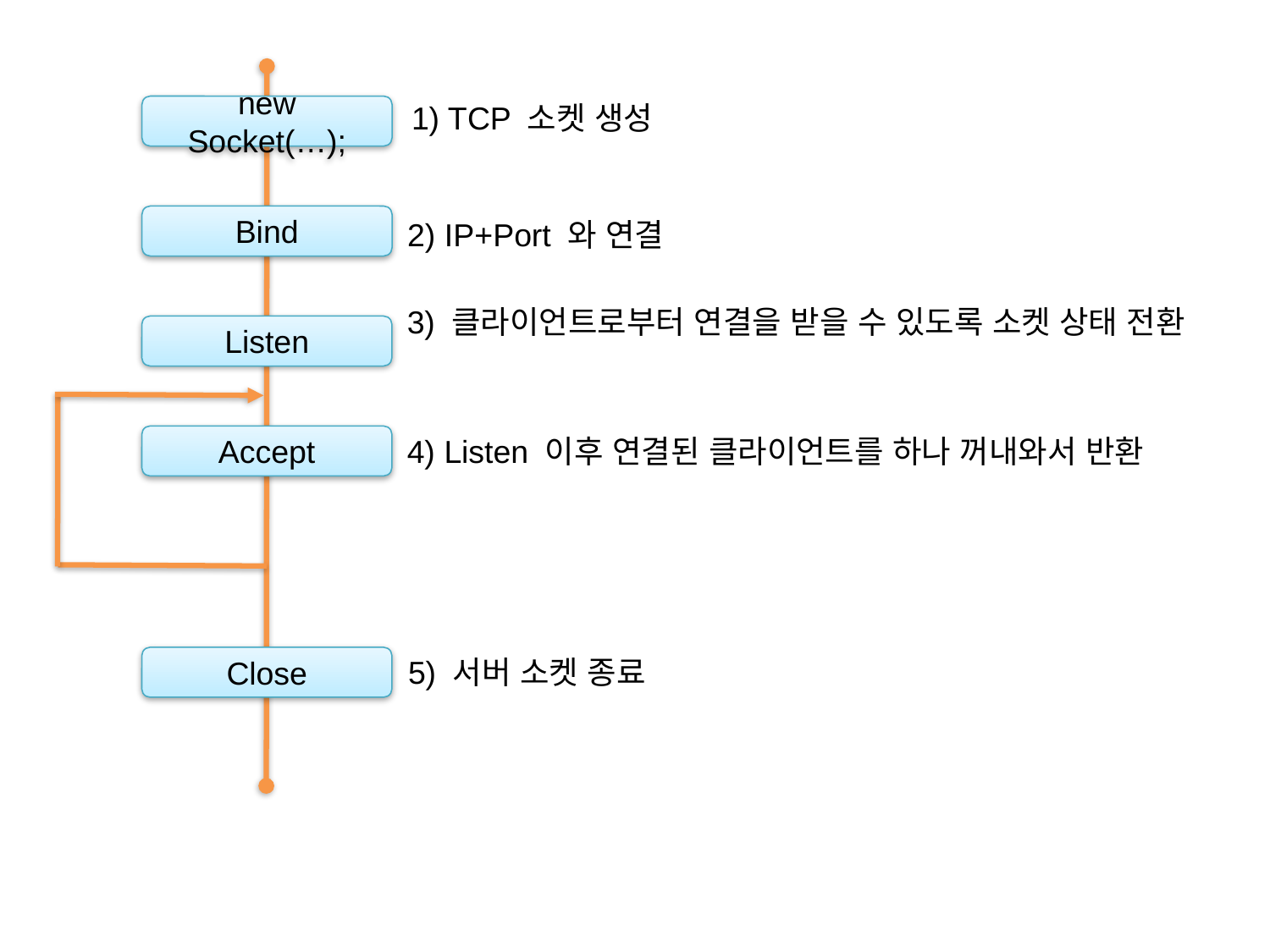

new Socket(…);
Bind
Listen
Accept
Close
1) TCP 소켓 생성
2) IP+Port 와 연결
3) 클라이언트로부터 연결을 받을 수 있도록 소켓 상태 전환
4) Listen 이후 연결된 클라이언트를 하나 꺼내와서 반환
5) 서버 소켓 종료